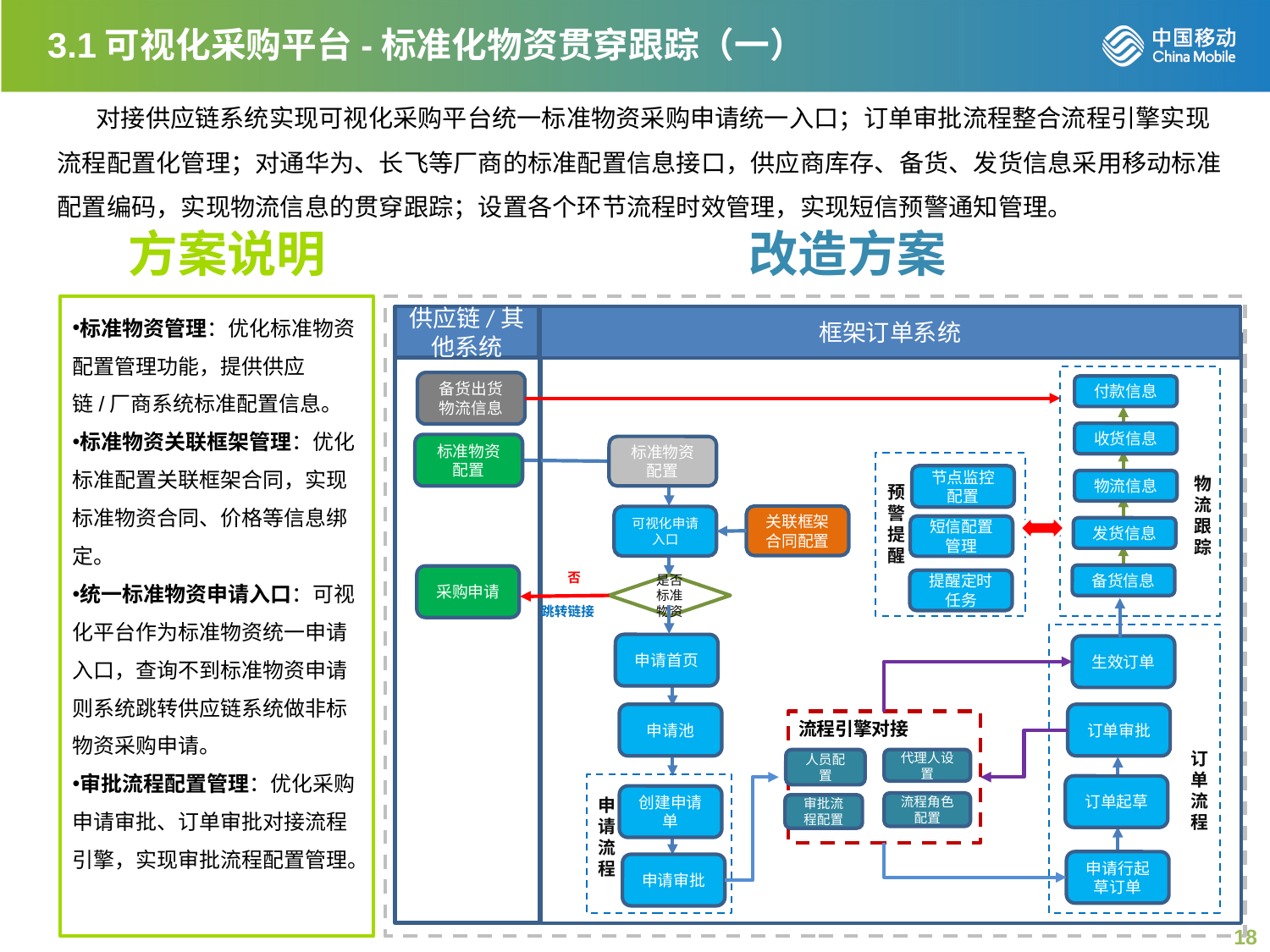

3.1可视化采购平台-标准化物资贯穿跟踪（一）
      对接供应链系统实现可视化采购平台统一标准物资采购申请统一入口；订单审批流程整合流程引擎实现流程配置化管理；对通华为、长飞等厂商的标准配置信息接口，供应商库存、备货、发货信息采用移动标准配置编码，实现物流信息的贯穿跟踪；设置各个环节流程时效管理，实现短信预警通知管理。
1.3业务精细化管理能力提升
方案说明
改造方案
标准物资管理：优化标准物资配置管理功能，提供供应链/厂商系统标准配置信息。
标准物资关联框架管理：优化标准配置关联框架合同，实现标准物资合同、价格等信息绑定。
统一标准物资申请入口：可视化平台作为标准物资统一申请入口，查询不到标准物资申请则系统跳转供应链系统做非标物资采购申请。
审批流程配置管理：优化采购申请审批、订单审批对接流程引擎，实现审批流程配置管理。

供应链/其他系统
框架订单系统

备货出货物流信息
付款信息
收货信息
标准物资配置
标准物资配置

节点监控配置
物流跟踪
物流信息
预警提醒
关联框架合同配置
可视化申请入口

短信配置管理
发货信息
否
备货信息
采购申请
提醒定时任务
是否标准物资
跳转链接

申请首页
生效订单
申请池
订单审批
流程引擎对接

订单流程
代理人设置
人员配置

订单起草
创建申请单
申请流程
流程角色配置
审批流程配置
申请行起草订单
申请审批